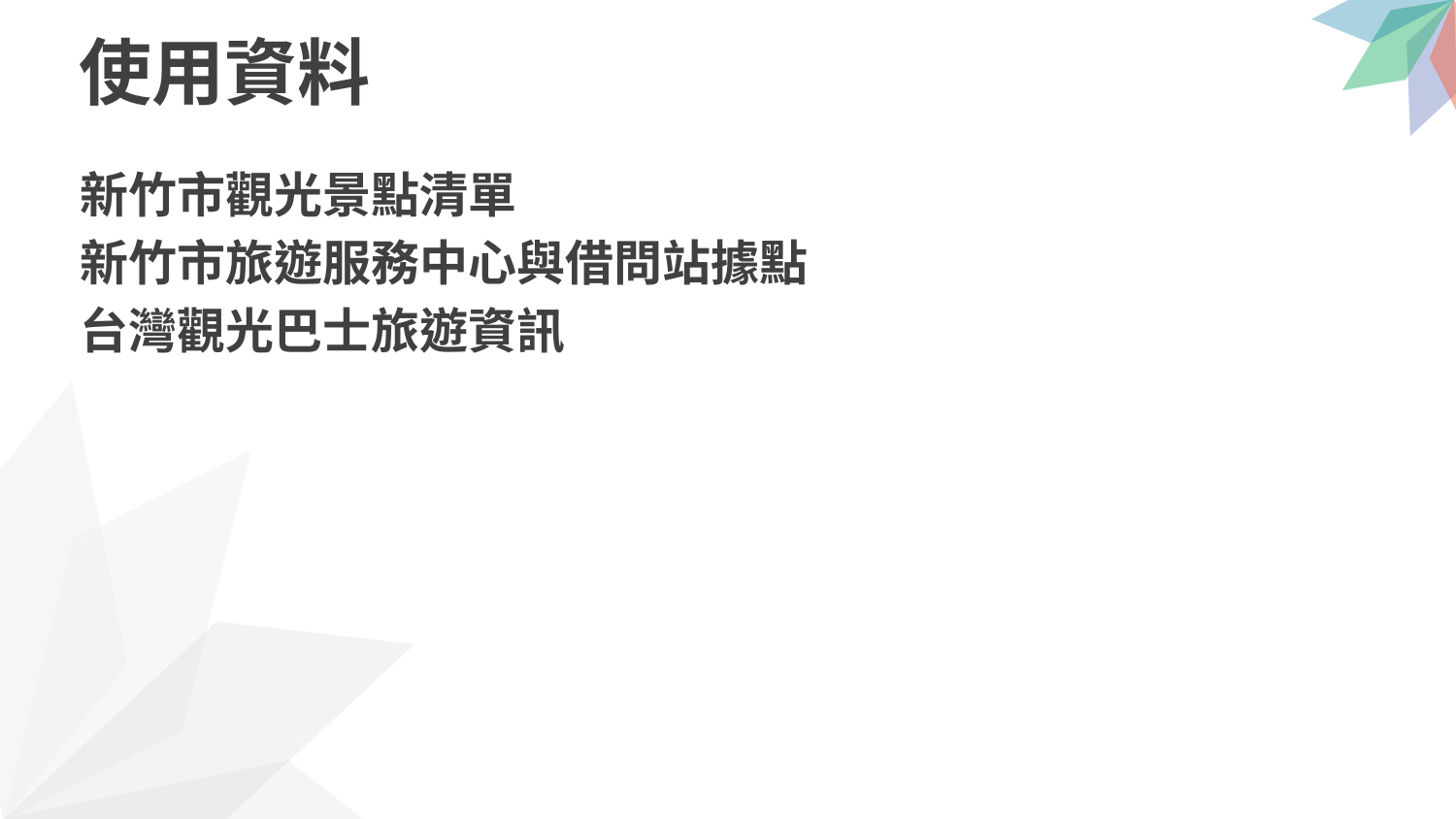

# 使用資料
新竹市觀光景點清單
新竹市旅遊服務中心與借問站據點
台灣觀光巴士旅遊資訊